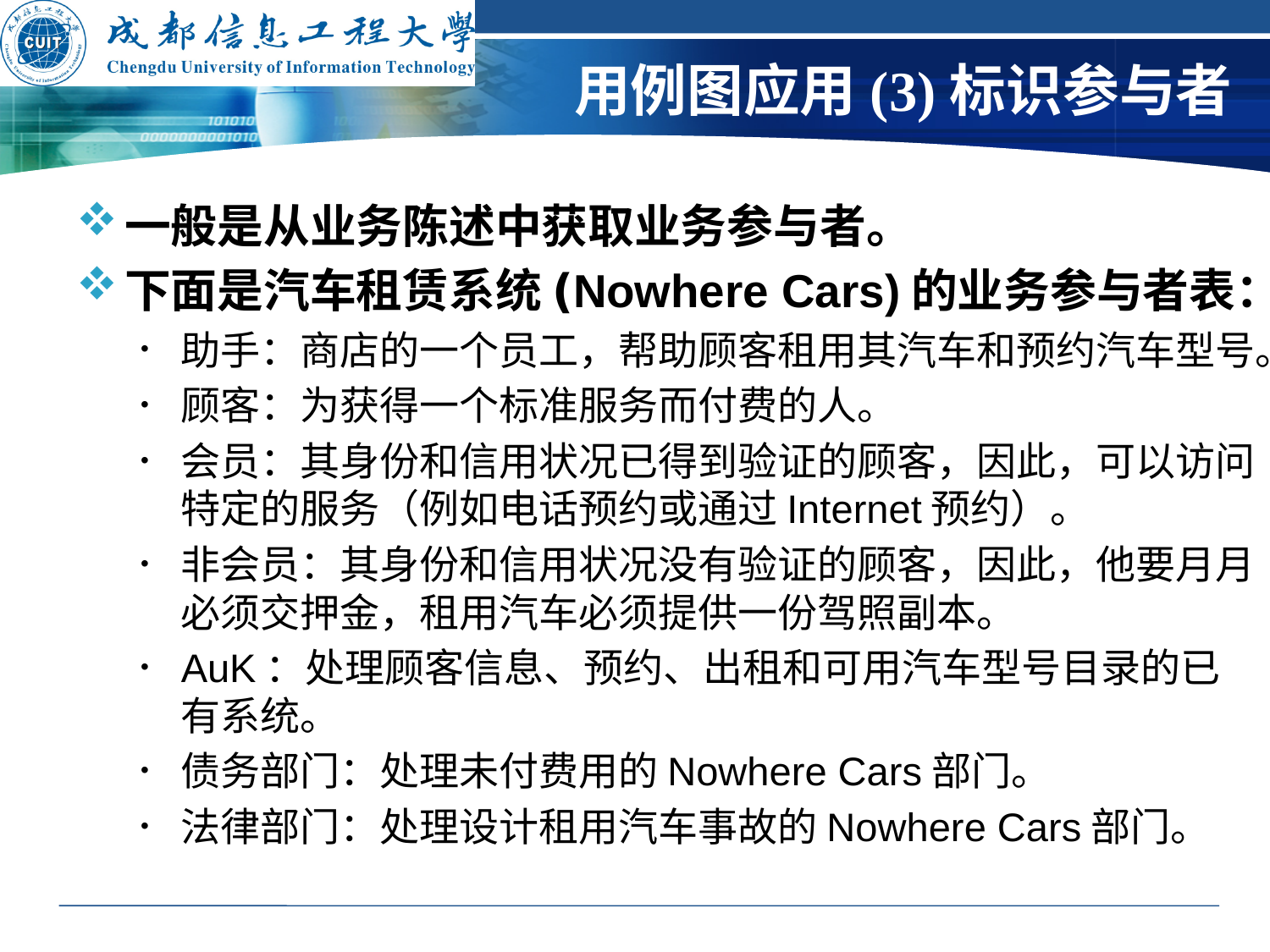

# 用例图应用(3)标识参与者
一般是从业务陈述中获取业务参与者。
下面是汽车租赁系统(Nowhere Cars)的业务参与者表：
助手：商店的一个员工，帮助顾客租用其汽车和预约汽车型号。
顾客：为获得一个标准服务而付费的人。
会员：其身份和信用状况已得到验证的顾客，因此，可以访问特定的服务（例如电话预约或通过Internet预约）。
非会员：其身份和信用状况没有验证的顾客，因此，他要月月必须交押金，租用汽车必须提供一份驾照副本。
AuK：处理顾客信息、预约、出租和可用汽车型号目录的已有系统。
债务部门：处理未付费用的Nowhere Cars部门。
法律部门：处理设计租用汽车事故的Nowhere Cars部门。